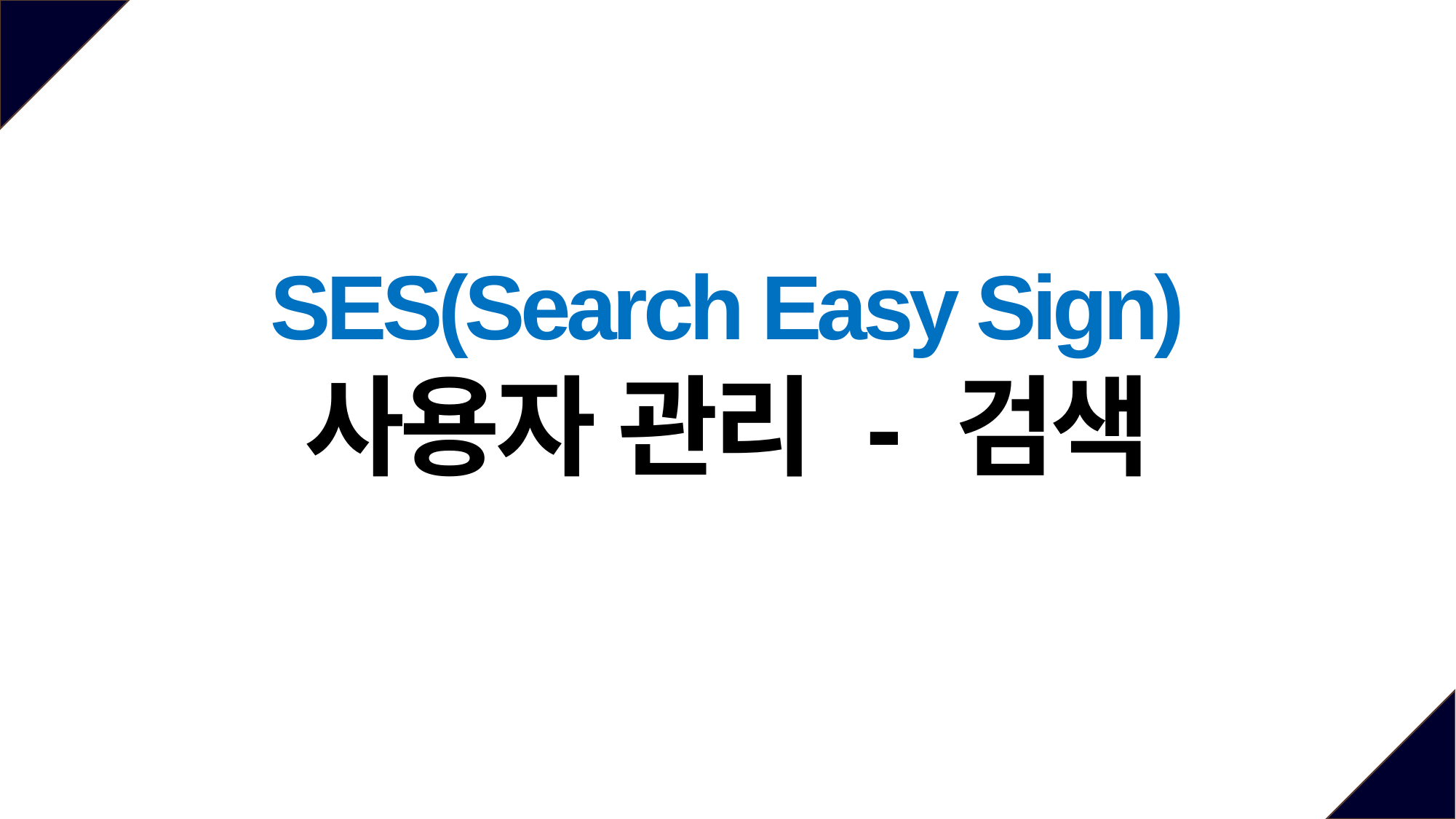

SES(Search Easy Sign)
사용자 관리 - 검색